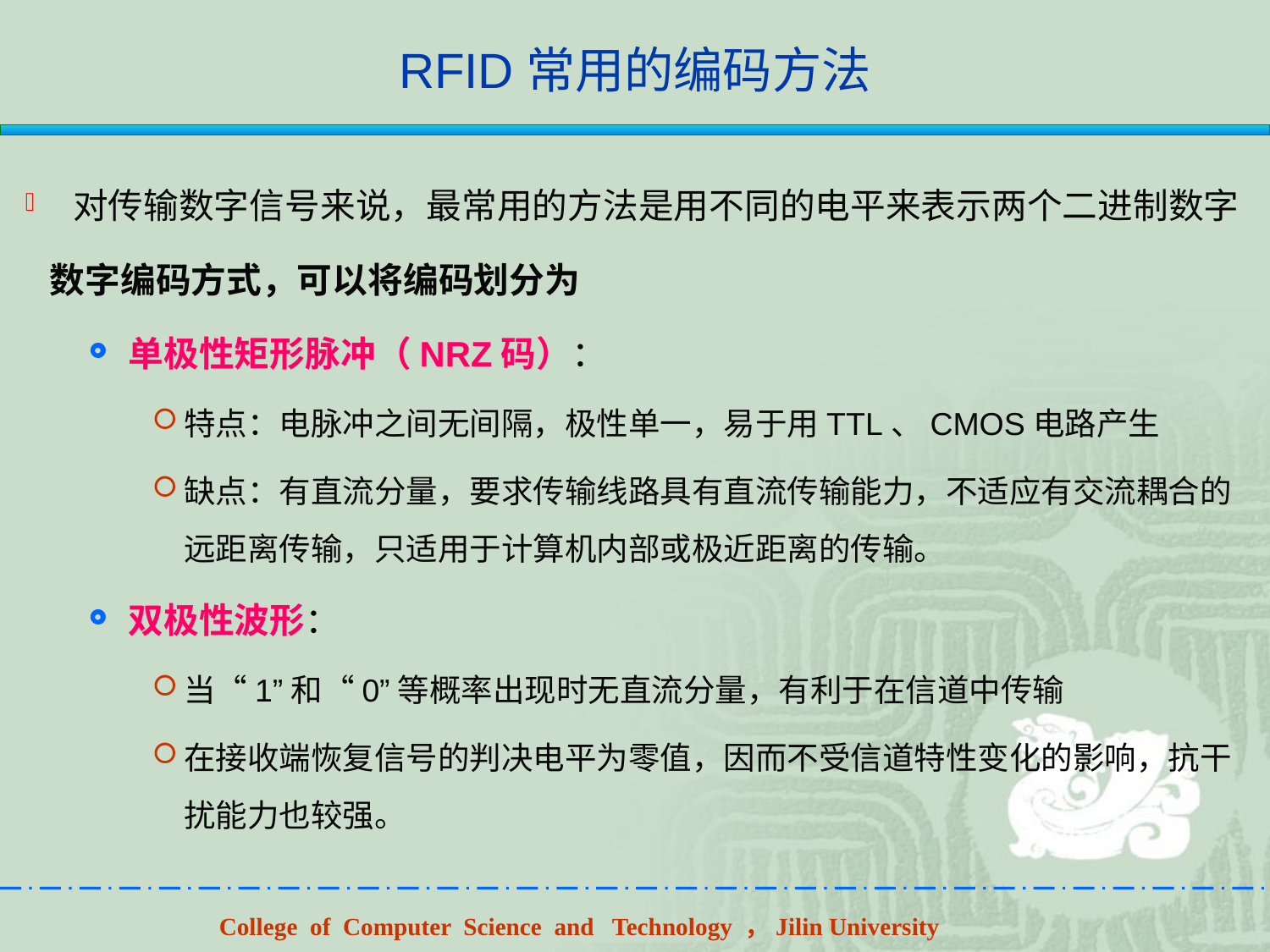

# RFID常用的编码方法
对传输数字信号来说，最常用的方法是用不同的电平来表示两个二进制数字
  数字编码方式，可以将编码划分为
单极性矩形脉冲（NRZ码）：
特点：电脉冲之间无间隔，极性单一，易于用TTL、CMOS电路产生
缺点：有直流分量，要求传输线路具有直流传输能力，不适应有交流耦合的远距离传输，只适用于计算机内部或极近距离的传输。
双极性波形：
当“1”和“0”等概率出现时无直流分量，有利于在信道中传输
在接收端恢复信号的判决电平为零值，因而不受信道特性变化的影响，抗干扰能力也较强。